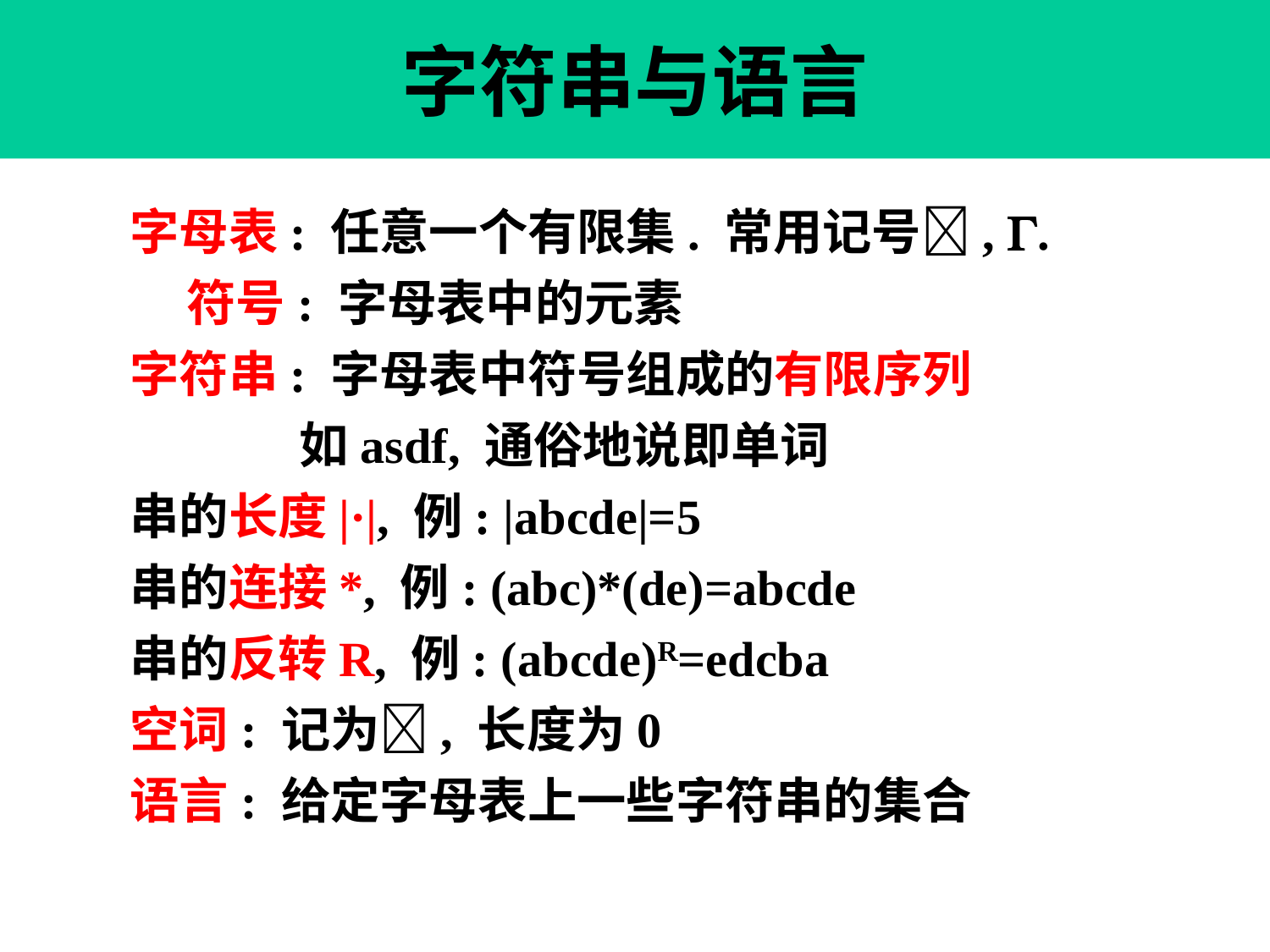

# 字符串与语言
字母表: 任意一个有限集. 常用记号Σ, Γ.
    符号: 字母表中的元素
字符串: 字母表中符号组成的有限序列
              如asdf, 通俗地说即单词
串的长度|·|, 例: |abcde|=5
串的连接*, 例: (abc)*(de)=abcde
串的反转R, 例: (abcde)R=edcba
空词: 记为ε, 长度为0
语言: 给定字母表上一些字符串的集合